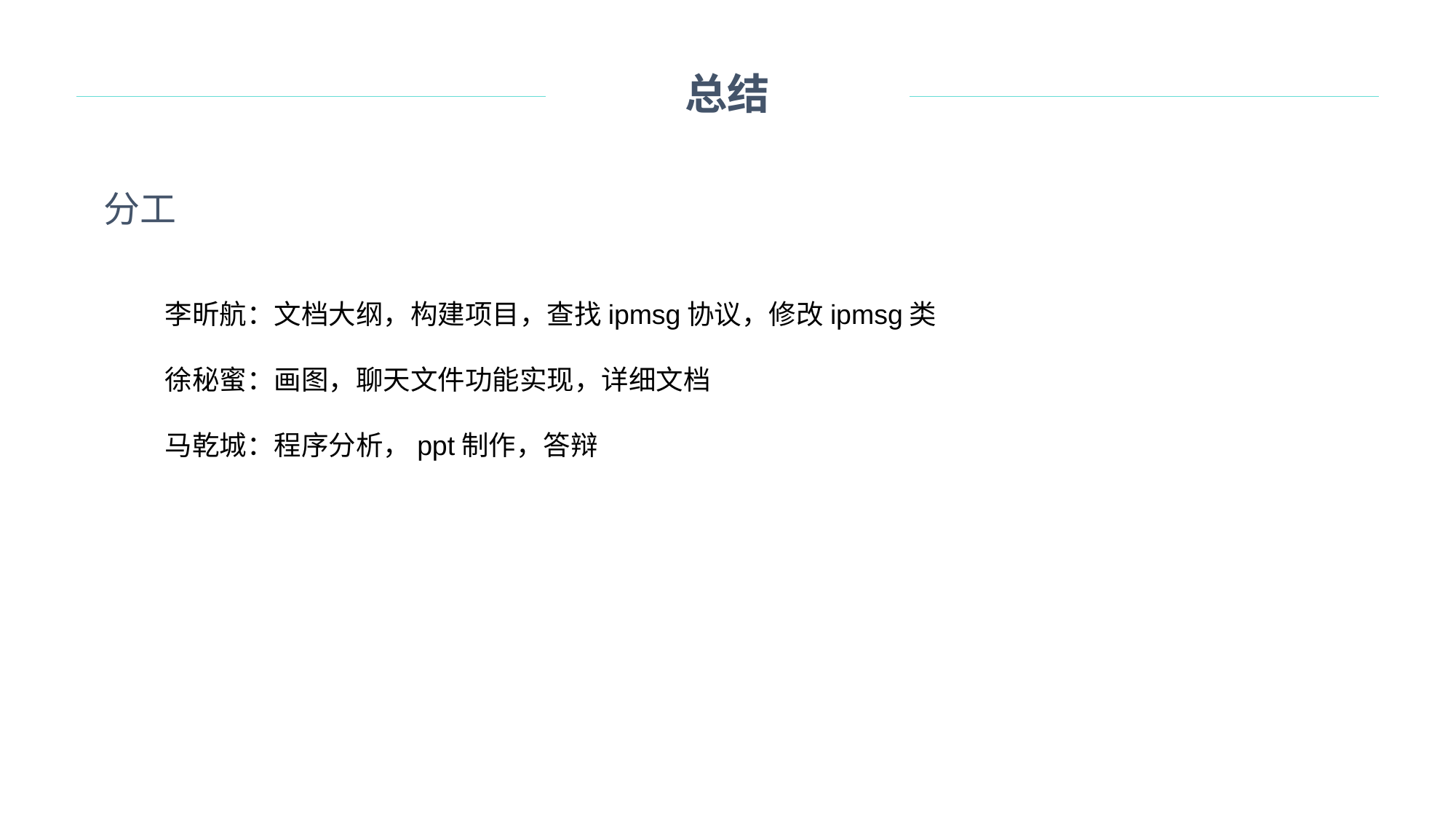

总结
分工
李昕航：文档大纲，构建项目，查找ipmsg协议，修改ipmsg类
徐秘蜜：画图，聊天文件功能实现，详细文档
马乾城：程序分析，ppt制作，答辩